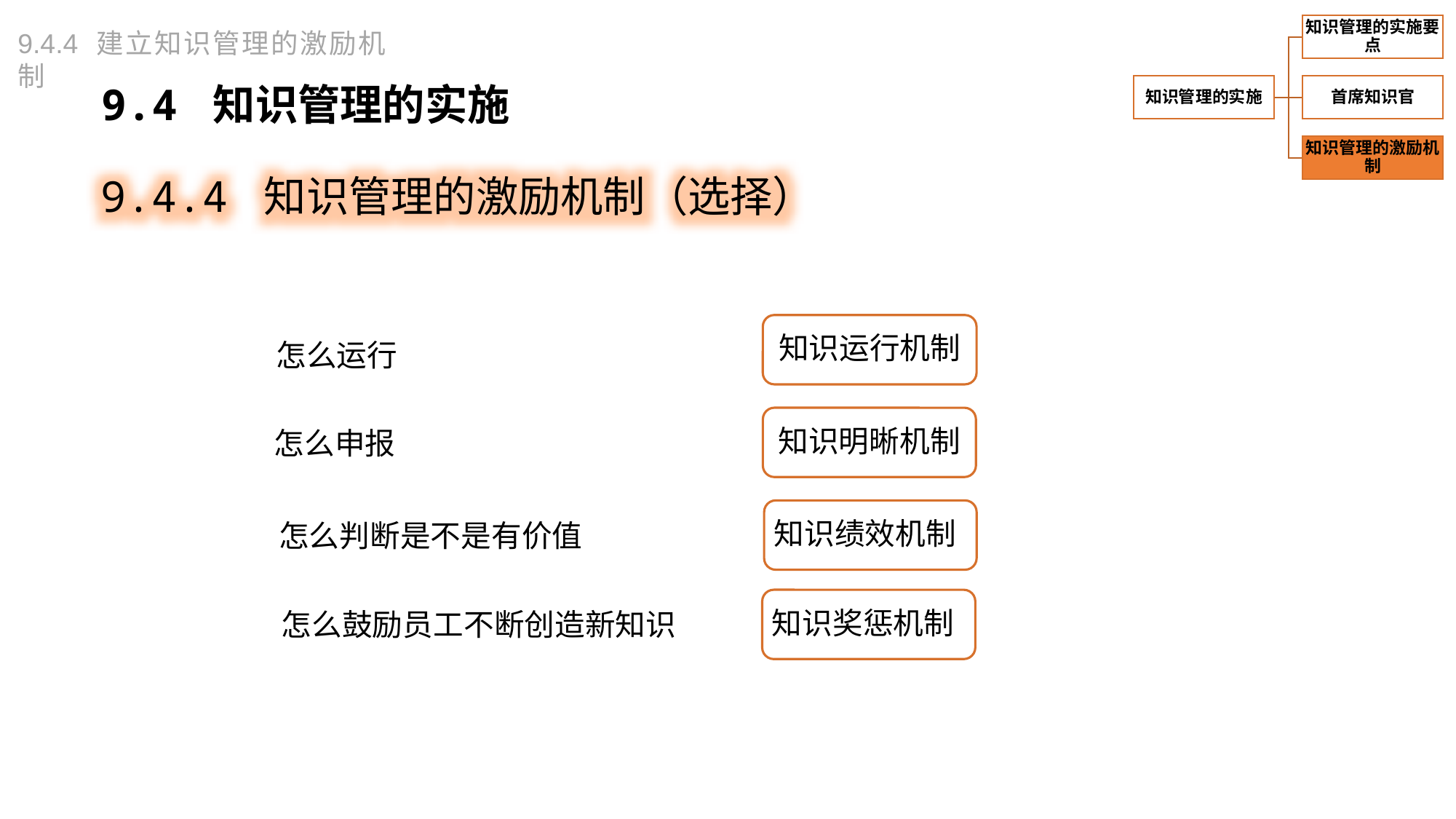

知识管理的实施
知识管理的实施要点
首席知识官
知识管理的激励机制
9.4.4 建立知识管理的激励机制
9.4 知识管理的实施
9.4.4 知识管理的激励机制（选择）

知识运行机制
怎么运行

知识明晰机制
怎么申报

知识绩效机制
怎么判断是不是有价值

知识奖惩机制
怎么鼓励员工不断创造新知识